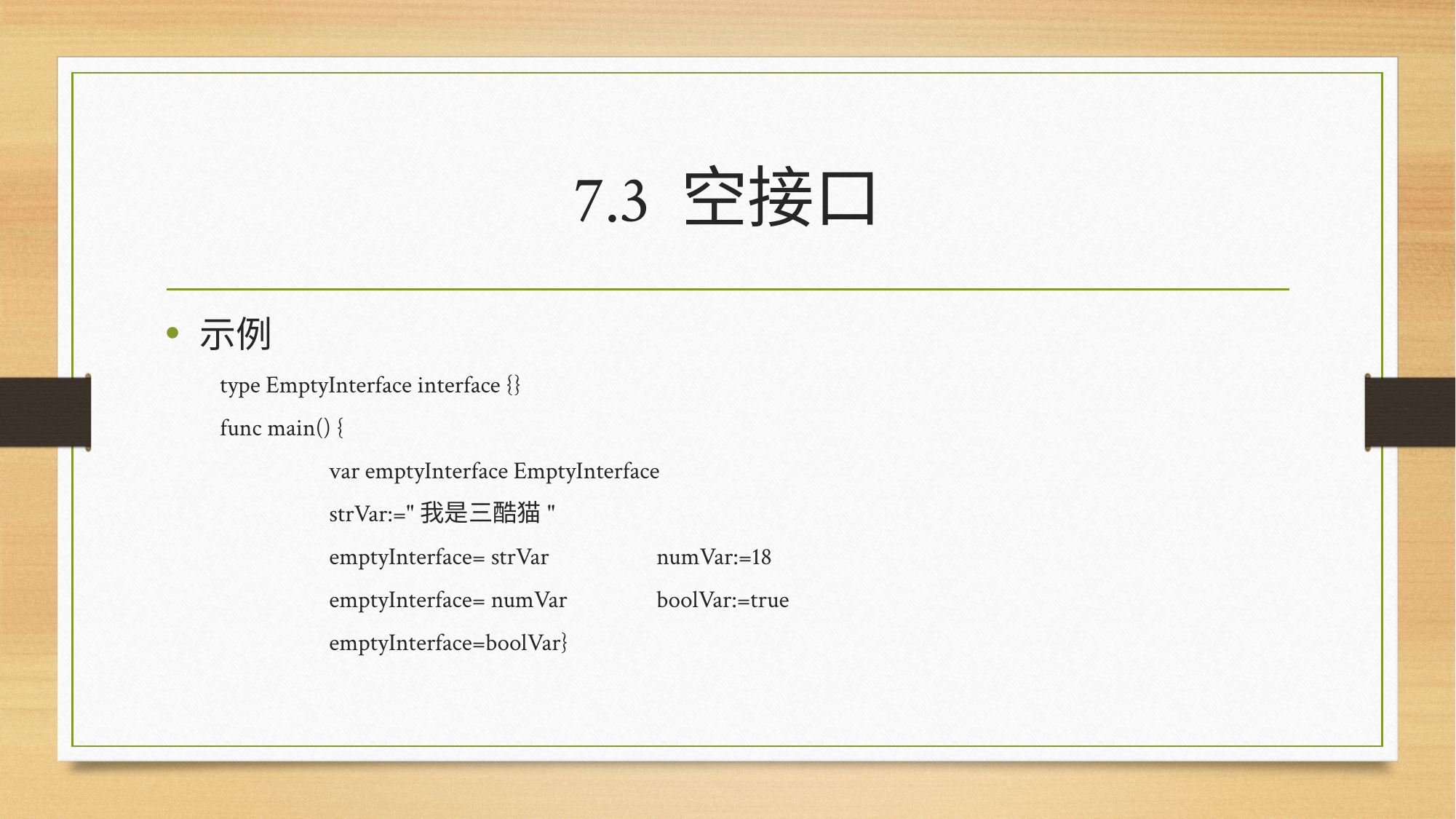

# 7.3 空接口
示例
type EmptyInterface interface {}
func main() {
	var emptyInterface EmptyInterface
	strVar:="我是三酷猫"
	emptyInterface= strVar	numVar:=18
	emptyInterface= numVar	boolVar:=true
	emptyInterface=boolVar}